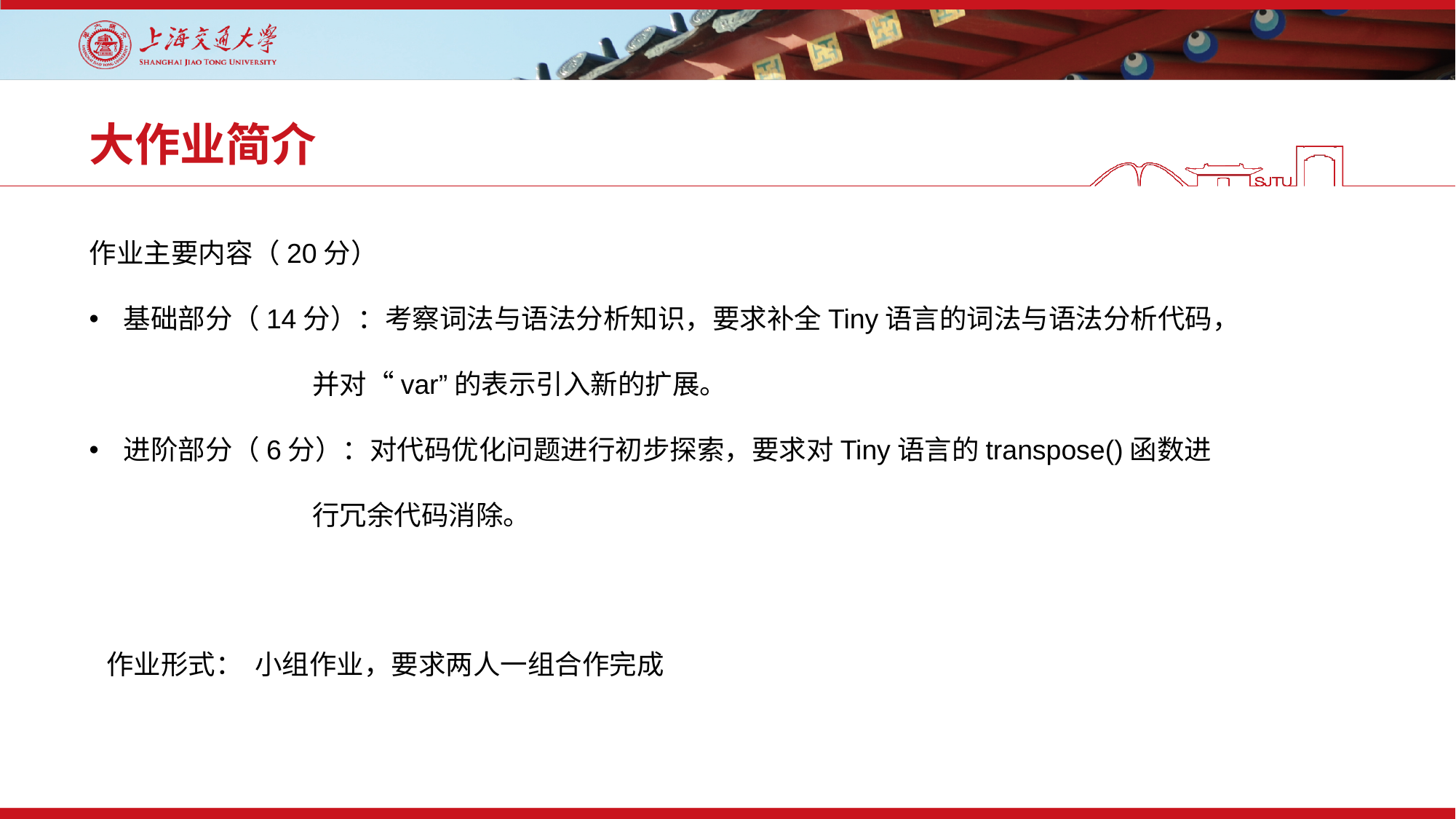

# 大作业简介
作业主要内容（20分）
基础部分（14分）：考察词法与语法分析知识，要求补全Tiny语言的词法与语法分析代码，
                                   并对“var”的表示引入新的扩展。
进阶部分（6分）：对代码优化问题进行初步探索，要求对Tiny语言的transpose()函数进
                                   行冗余代码消除。
作业形式：  小组作业，要求两人一组合作完成